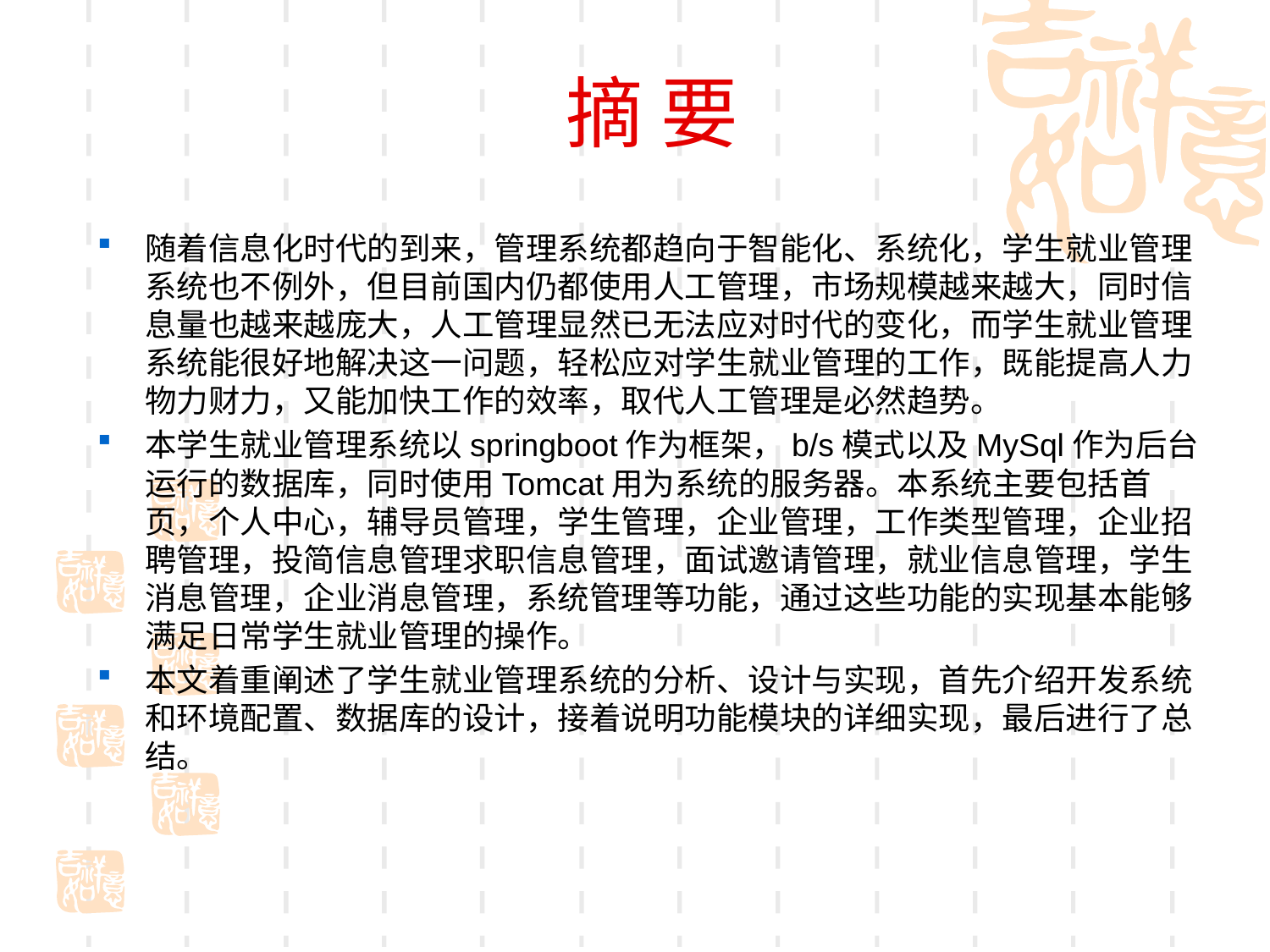

# 摘 要
随着信息化时代的到来，管理系统都趋向于智能化、系统化，学生就业管理系统也不例外，但目前国内仍都使用人工管理，市场规模越来越大，同时信息量也越来越庞大，人工管理显然已无法应对时代的变化，而学生就业管理系统能很好地解决这一问题，轻松应对学生就业管理的工作，既能提高人力物力财力，又能加快工作的效率，取代人工管理是必然趋势。
本学生就业管理系统以springboot作为框架，b/s模式以及MySql作为后台运行的数据库，同时使用Tomcat用为系统的服务器。本系统主要包括首页，个人中心，辅导员管理，学生管理，企业管理，工作类型管理，企业招聘管理，投简信息管理求职信息管理，面试邀请管理，就业信息管理，学生消息管理，企业消息管理，系统管理等功能，通过这些功能的实现基本能够满足日常学生就业管理的操作。
本文着重阐述了学生就业管理系统的分析、设计与实现，首先介绍开发系统和环境配置、数据库的设计，接着说明功能模块的详细实现，最后进行了总结。